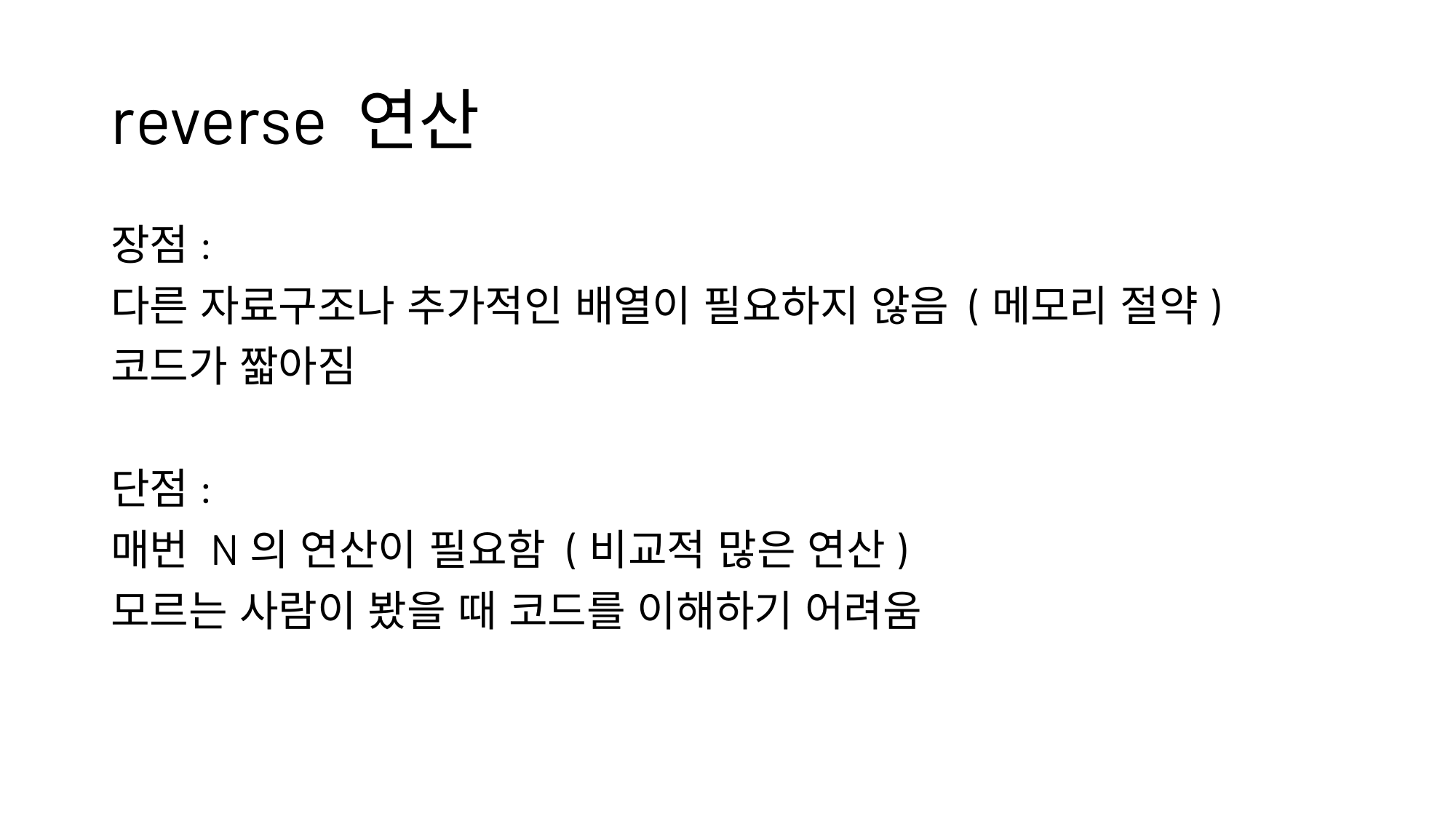

# reverse 연산
장점:
다른 자료구조나 추가적인 배열이 필요하지 않음 (메모리 절약)
코드가 짧아짐

단점:
매번 N의 연산이 필요함 (비교적 많은 연산)
모르는 사람이 봤을 때 코드를 이해하기 어려움